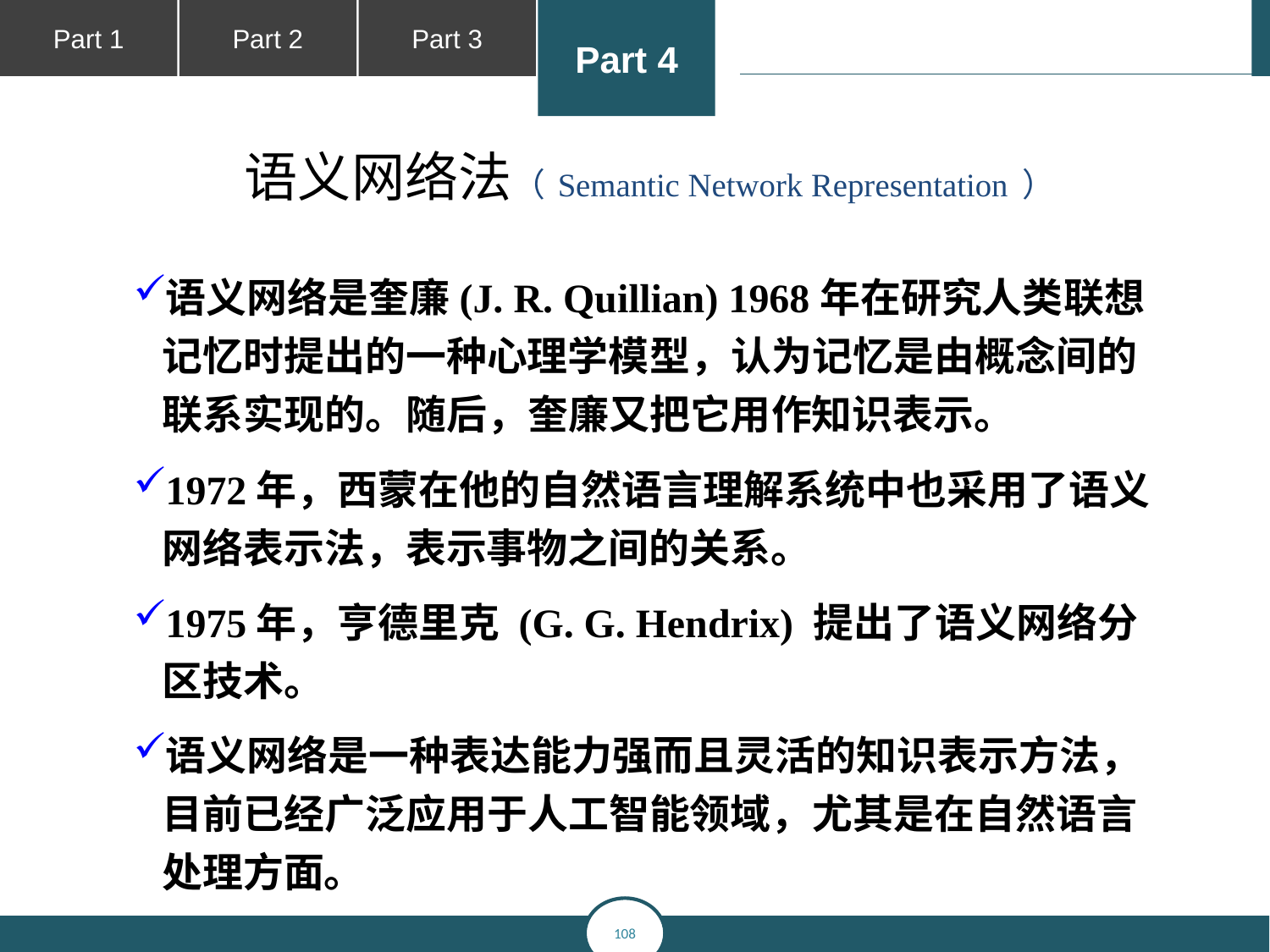

语义网络法（ Semantic Network Representation ）
语义网络是奎廉(J. R. Quillian) 1968年在研究人类联想记忆时提出的一种心理学模型，认为记忆是由概念间的联系实现的。随后，奎廉又把它用作知识表示。
1972年，西蒙在他的自然语言理解系统中也采用了语义网络表示法，表示事物之间的关系。
1975年，亨德里克 (G. G. Hendrix) 提出了语义网络分区技术。
语义网络是一种表达能力强而且灵活的知识表示方法，目前已经广泛应用于人工智能领域，尤其是在自然语言处理方面。